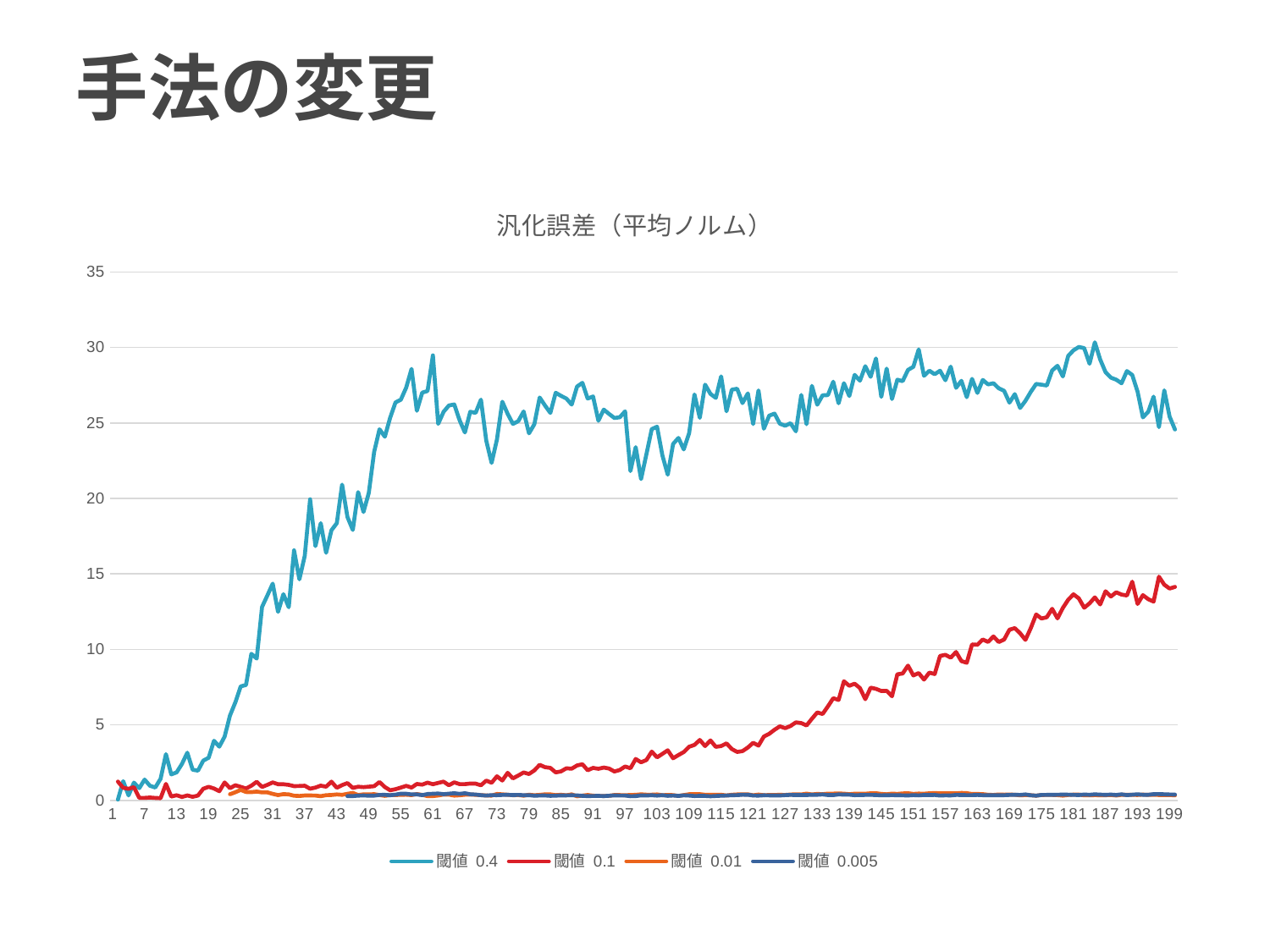

# 手法の変更

### Chart: 汎化誤差（平均ノルム）

| Category | 閾値 0.4 | 閾値 0.1 | 閾値 0.01 | 閾値 0.005 |
|---|---|---|---|---|